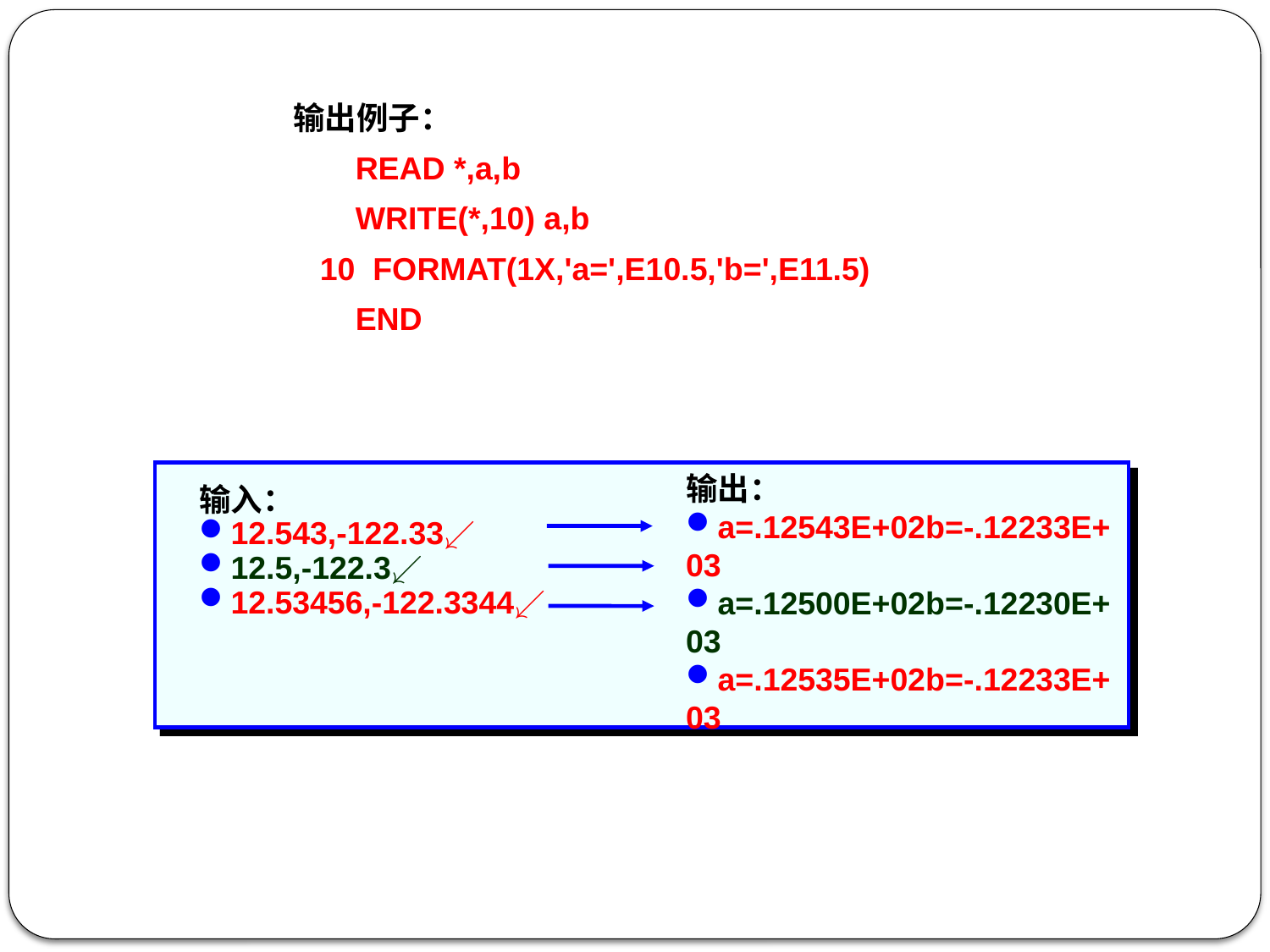

输出例子：
       READ *,a,b
       WRITE(*,10) a,b
   10  FORMAT(1X,'a=',E10.5,'b=',E11.5)
       END

输出：
a=.12543E+02b=-.12233E+03
a=.12500E+02b=-.12230E+03
a=.12535E+02b=-.12233E+03
输入：
12.543,-122.33↙
12.5,-122.3↙
12.53456,-122.3344↙